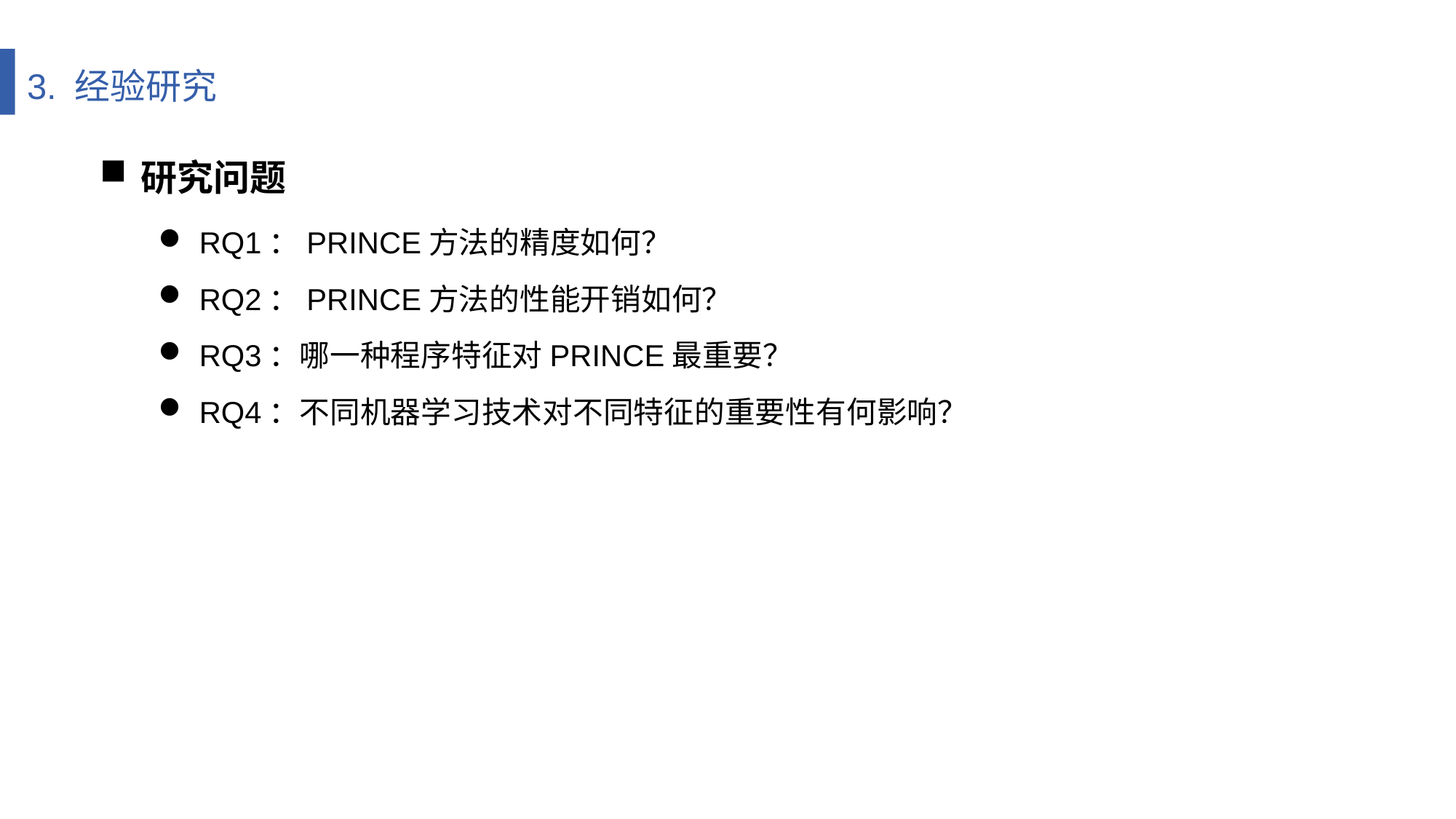

3. 经验研究
研究问题
RQ1：PRINCE方法的精度如何？
RQ2：PRINCE方法的性能开销如何？
RQ3：哪一种程序特征对PRINCE最重要？
RQ4：不同机器学习技术对不同特征的重要性有何影响？